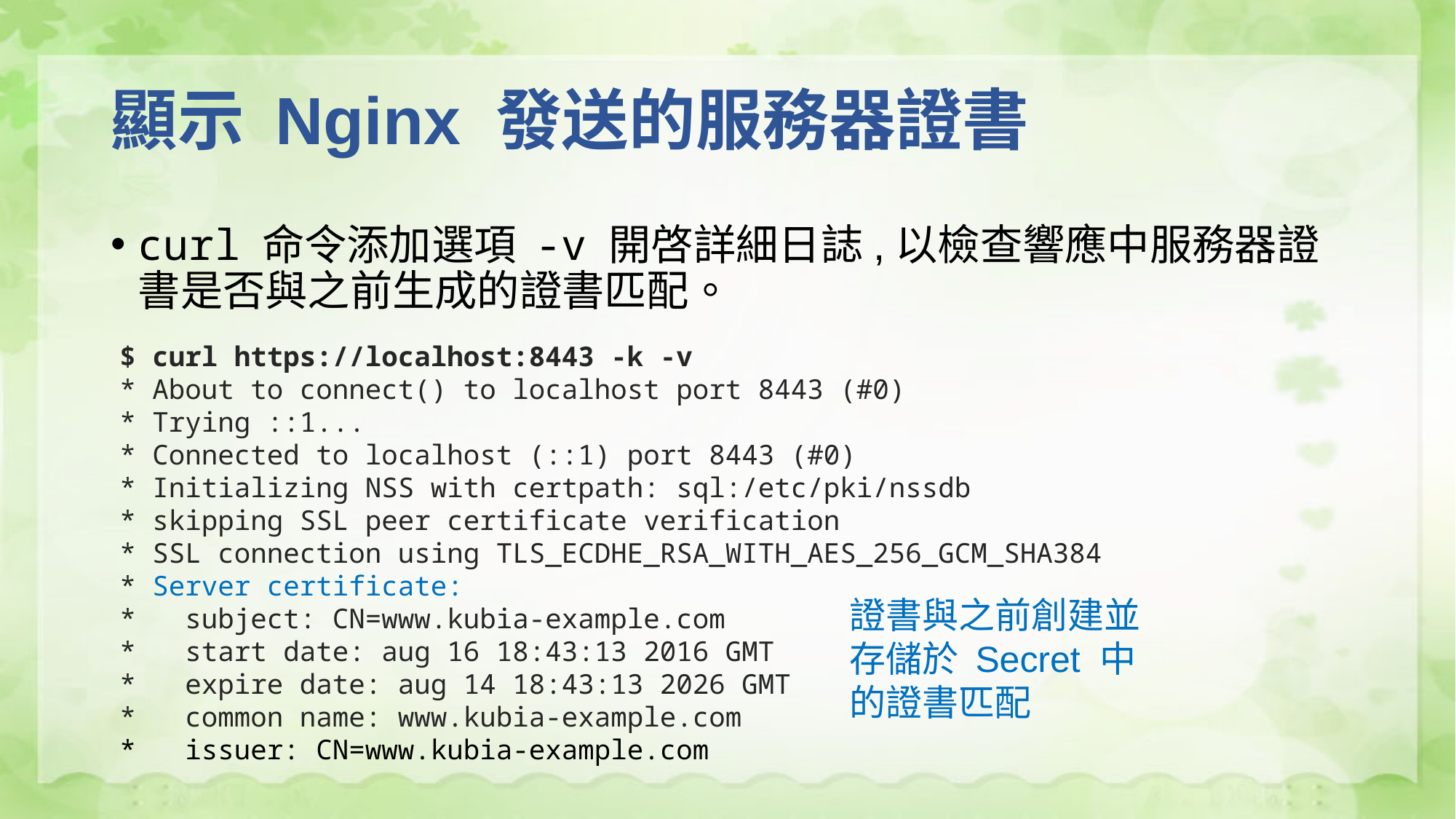

# 顯示 Nginx 發送的服務器證書
curl 命令添加選項 -v 開啓詳細日誌,以檢查響應中服務器證書是否與之前生成的證書匹配。
$ curl https://localhost:8443 -k -v
* About to connect() to localhost port 8443 (#0)
* Trying ::1...
* Connected to localhost (::1) port 8443 (#0)
* Initializing NSS with certpath: sql:/etc/pki/nssdb
* skipping SSL peer certificate verification
* SSL connection using TLS_ECDHE_RSA_WITH_AES_256_GCM_SHA384
* Server certificate:
*   subject: CN=www.kubia-example.com
*   start date: aug 16 18:43:13 2016 GMT
*   expire date: aug 14 18:43:13 2026 GMT
*   common name: www.kubia-example.com
*   issuer: CN=www.kubia-example.com
證書與之前創建並存儲於 Secret 中的證書匹配